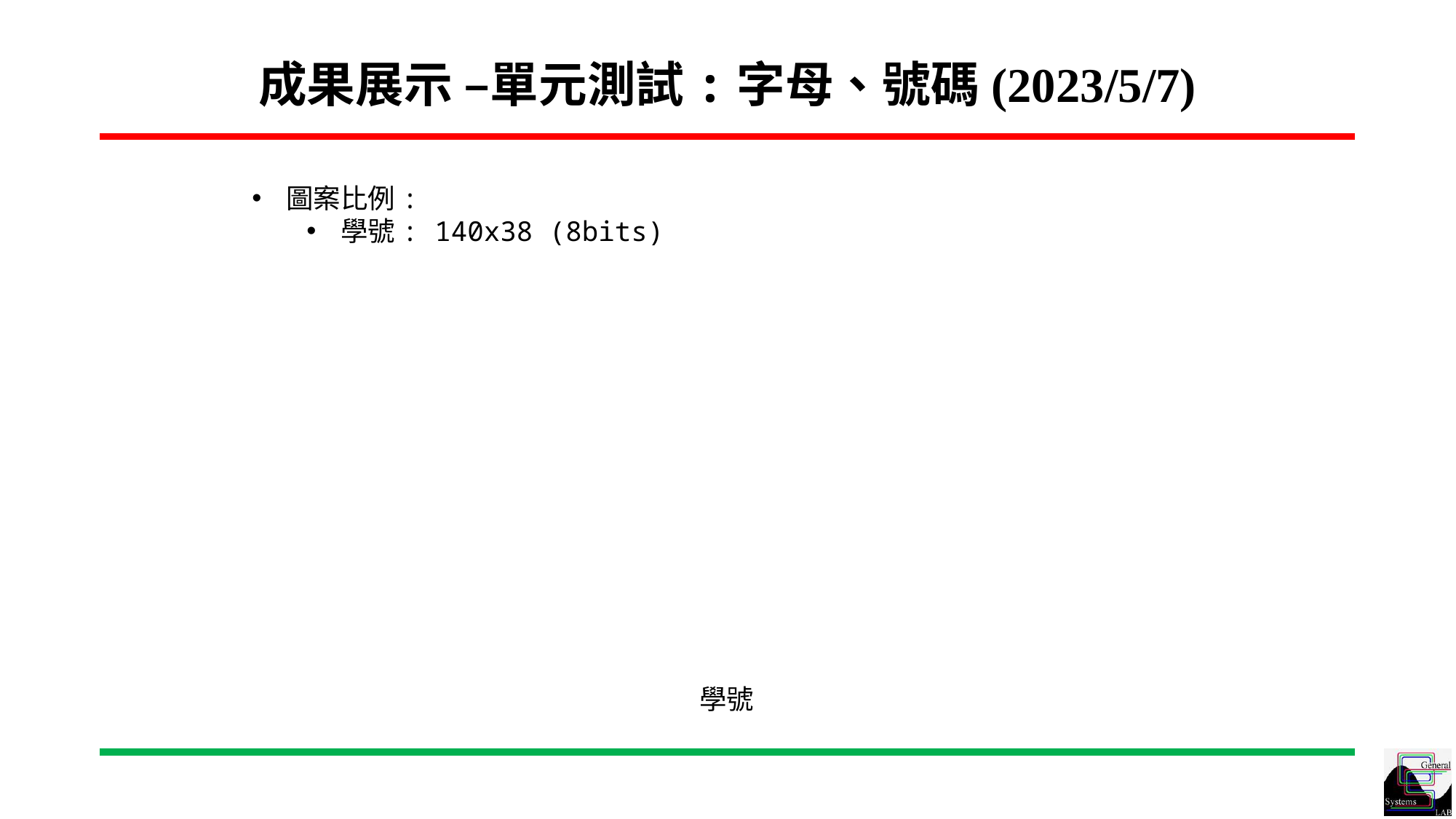

# 成果展示 –單元測試:字母、號碼(2023/5/7)
圖案比例:
學號: 140x38 (8bits)
學號